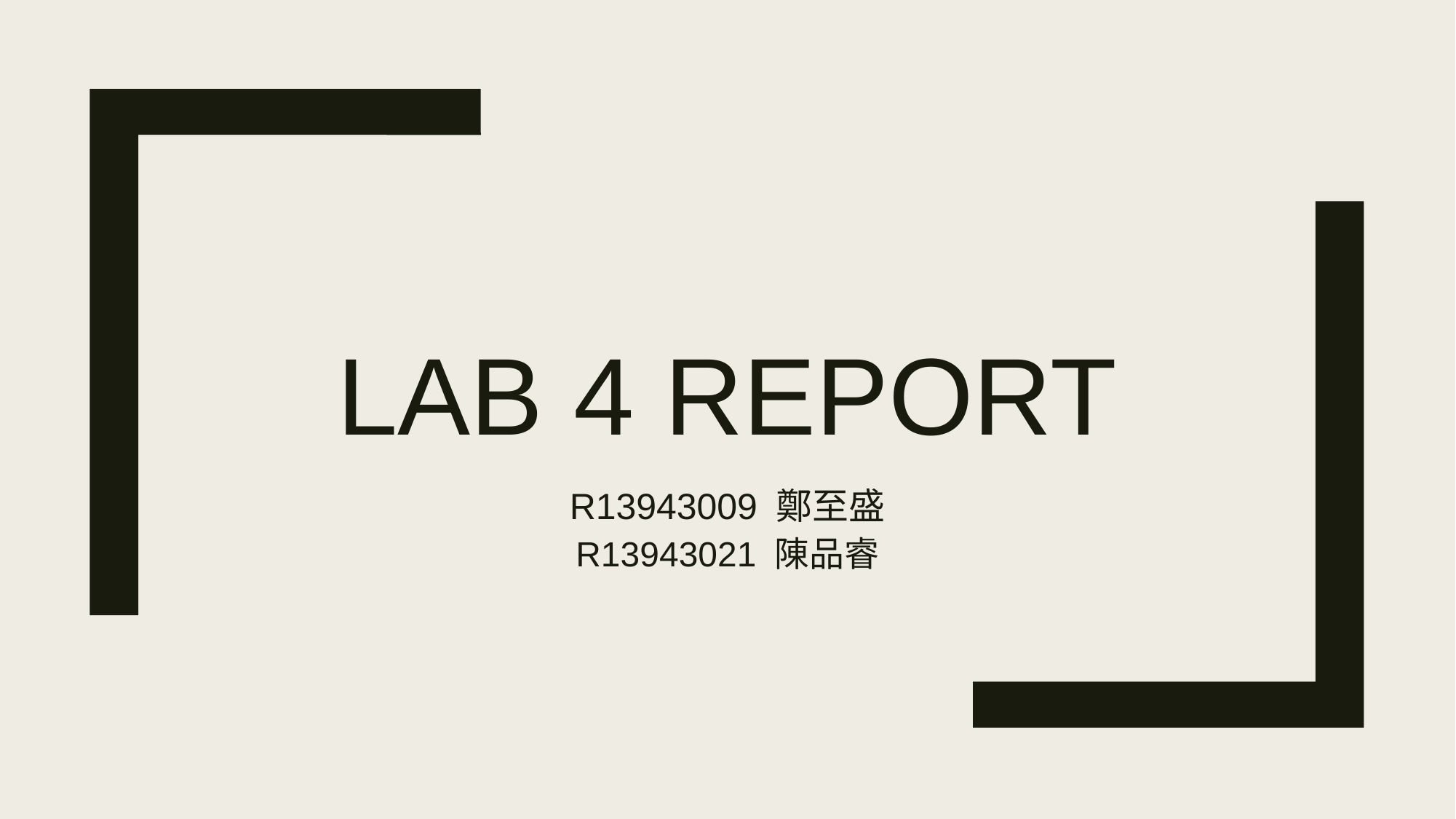

# Lab 4 report
R13943009 鄭至盛
R13943021 陳品睿